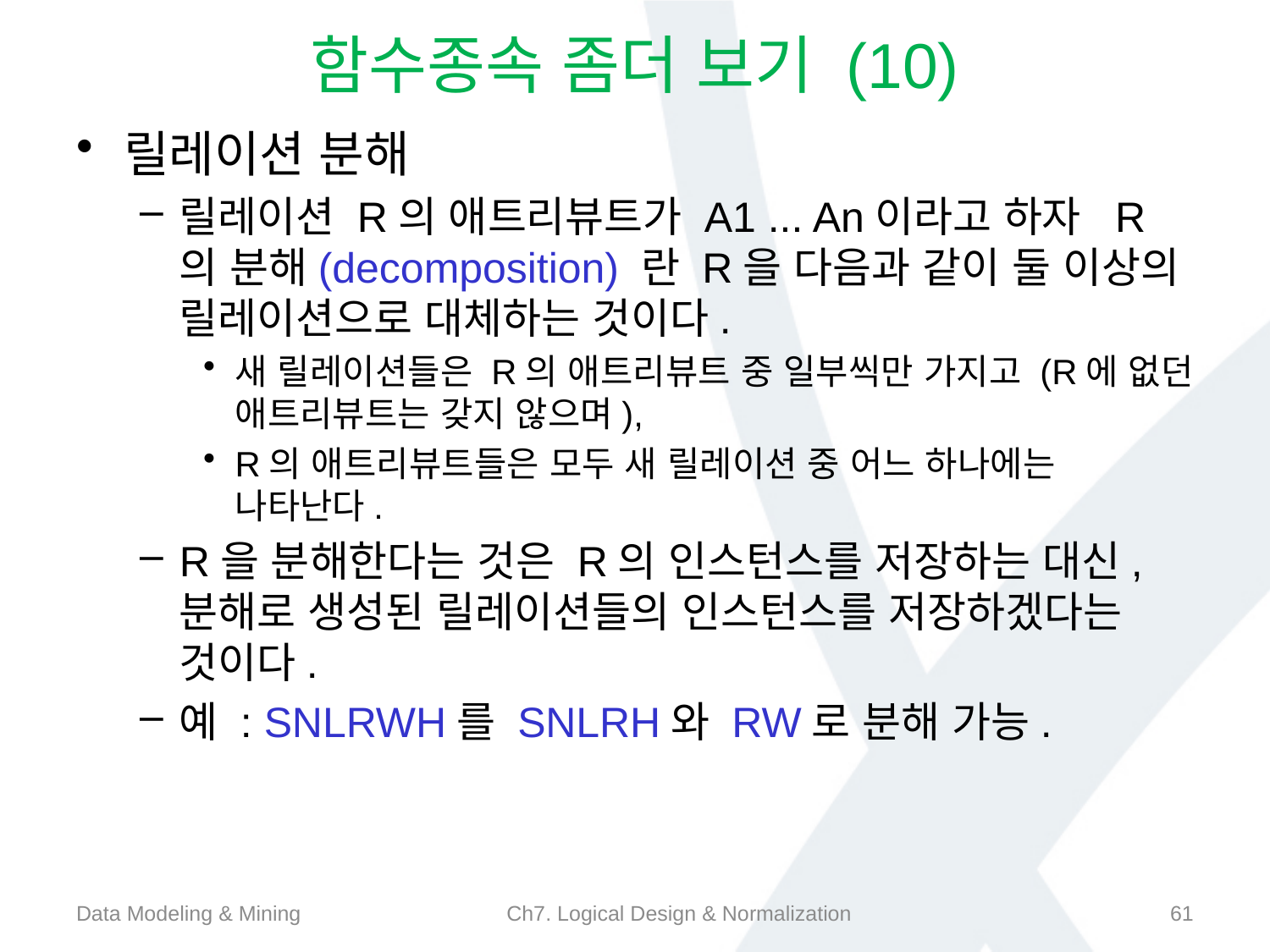

# 함수종속 좀더 보기 (10)
릴레이션 분해
릴레이션 R의 애트리뷰트가 A1 ... An이라고 하자  R의 분해(decomposition) 란 R을 다음과 같이 둘 이상의 릴레이션으로 대체하는 것이다.
새 릴레이션들은 R의 애트리뷰트 중 일부씩만 가지고 (R에 없던 애트리뷰트는 갖지 않으며),
R의 애트리뷰트들은 모두 새 릴레이션 중 어느 하나에는 나타난다.
R을 분해한다는 것은 R의 인스턴스를 저장하는 대신, 분해로 생성된 릴레이션들의 인스턴스를 저장하겠다는 것이다.
예 : SNLRWH를 SNLRH와 RW로 분해 가능.

Data Modeling & Mining
Ch7. Logical Design & Normalization
61